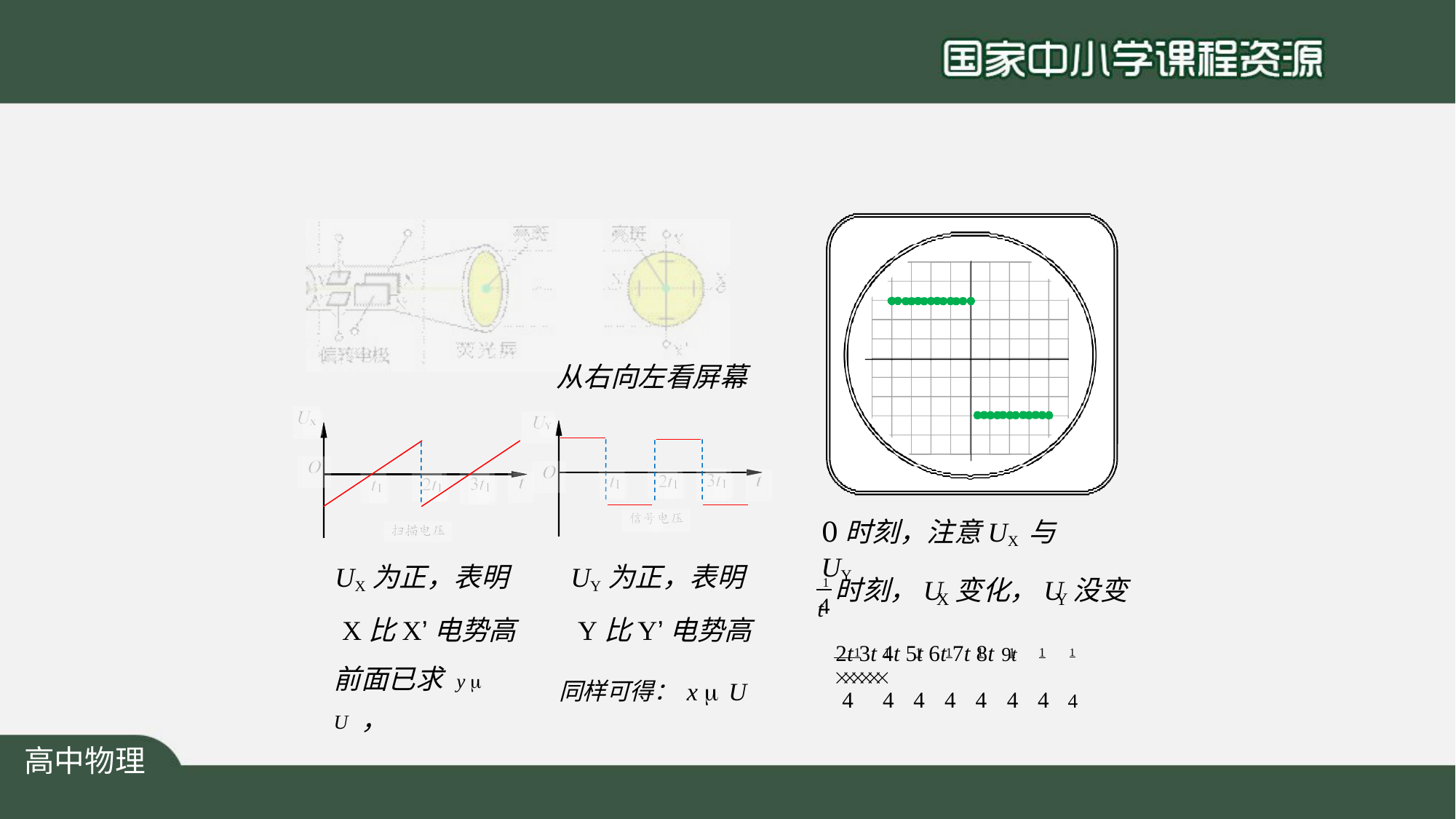

# 从右向左看屏幕

0时刻，注意UX 与UY
t

UX为正，表明
X比X’电势高
前面已求 y μ U ，
UY为正，表明
Y比Y’电势高 同样可得：x μ U
时刻，U	变化，U	没变
1
4
X
Y

2t 3t 4t 5t 6t 7t 8t 9t
      1	1	1	1	1	1	1	1 ××××××
4	4	4	4	4	4	4	4
高中物理